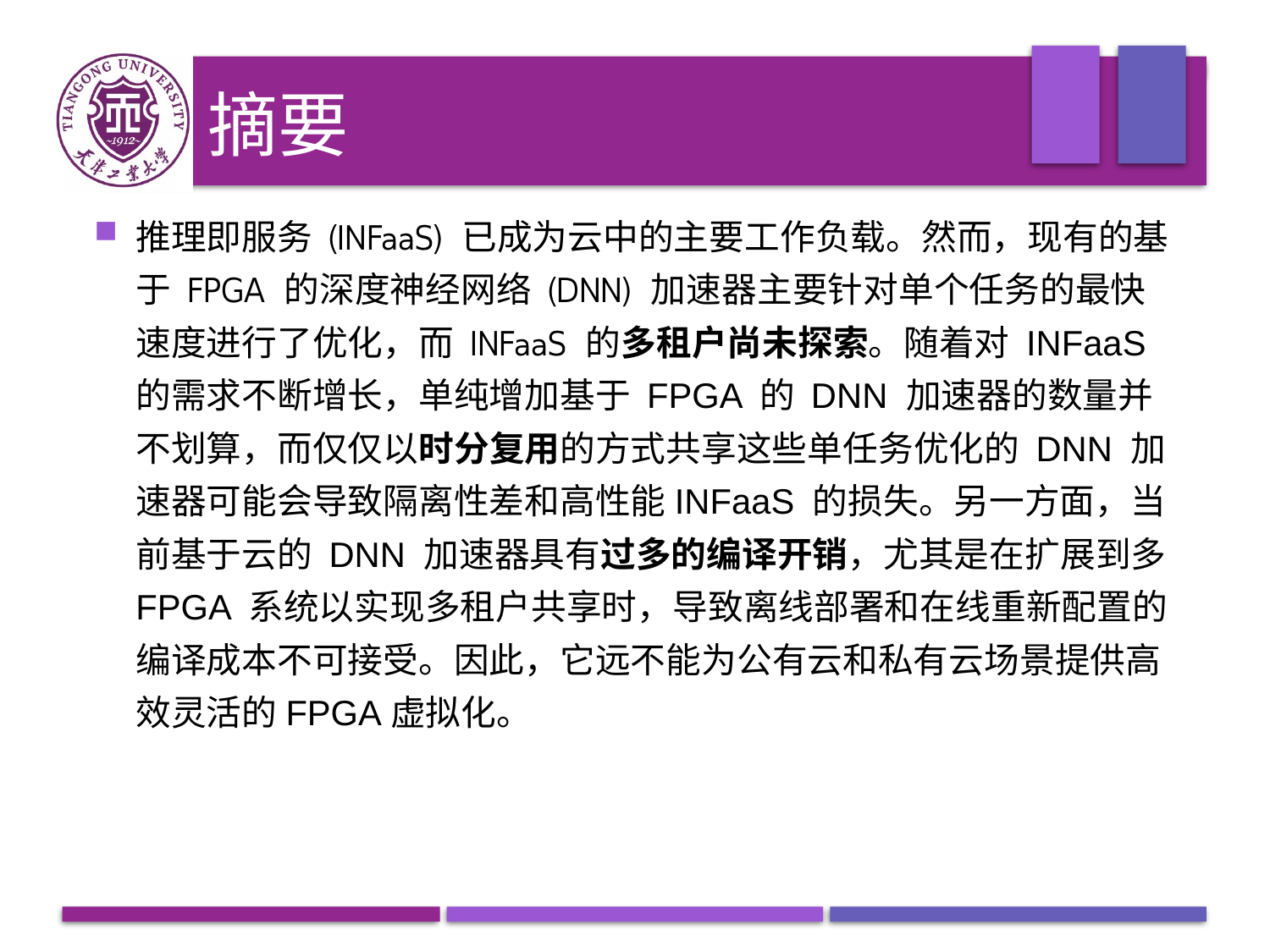

# 摘要
推理即服务 (INFaaS) 已成为云中的主要工作负载。然而，现有的基于 FPGA 的深度神经网络 (DNN) 加速器主要针对单个任务的最快速度进行了优化，而 INFaaS 的多租户尚未探索。随着对 INFaaS 的需求不断增长，单纯增加基于 FPGA 的 DNN 加速器的数量并不划算，而仅仅以时分复用的方式共享这些单任务优化的 DNN 加速器可能会导致隔离性差和高性能INFaaS 的损失。另一方面，当前基于云的 DNN 加速器具有过多的编译开销，尤其是在扩展到多 FPGA 系统以实现多租户共享时，导致离线部署和在线重新配置的编译成本不可接受。因此，它远不能为公有云和私有云场景提供高效灵活的FPGA虚拟化。